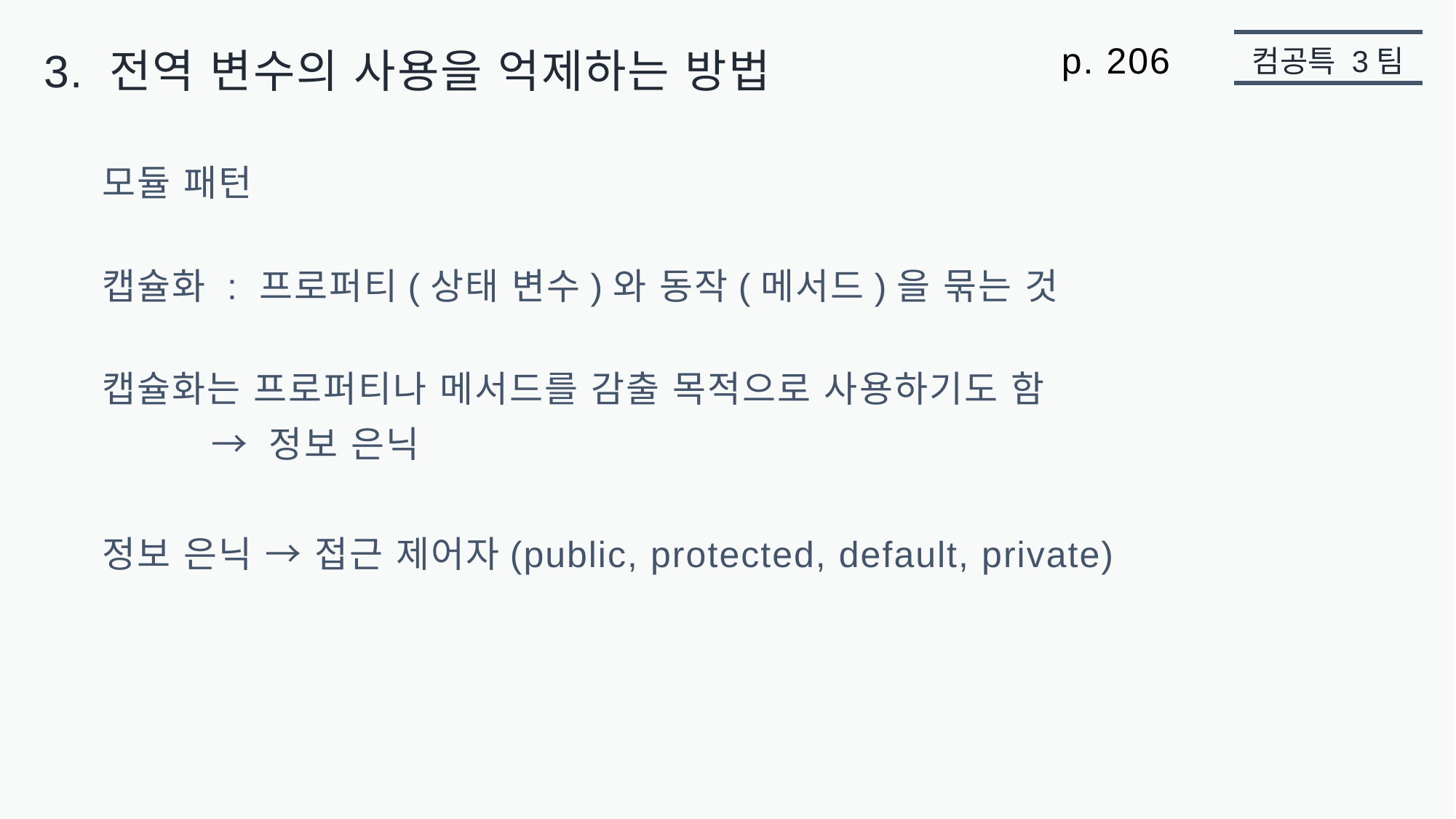

p. 206
3. 전역 변수의 사용을 억제하는 방법
컴공특 3팀
모듈 패턴
캡슐화 : 프로퍼티(상태 변수)와 동작(메서드)을 묶는 것
캡슐화는 프로퍼티나 메서드를 감출 목적으로 사용하기도 함
	→ 정보 은닉
정보 은닉 → 접근 제어자(public, protected, default, private)